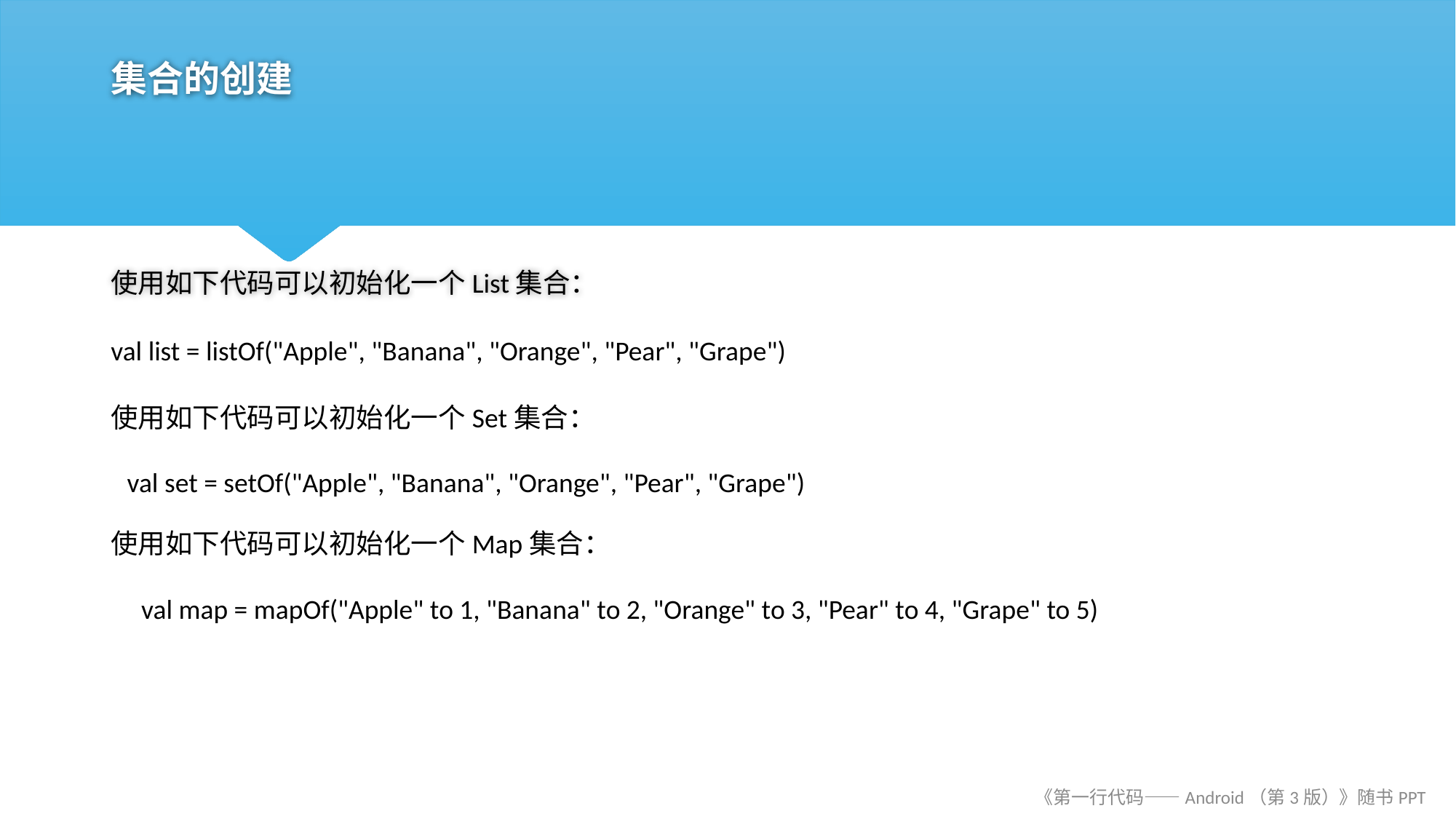

# 集合的创建
使用如下代码可以初始化一个List集合：
val list = listOf("Apple", "Banana", "Orange", "Pear", "Grape")
使用如下代码可以初始化一个Set集合：
val set = setOf("Apple", "Banana", "Orange", "Pear", "Grape")
使用如下代码可以初始化一个Map集合：
val map = mapOf("Apple" to 1, "Banana" to 2, "Orange" to 3, "Pear" to 4, "Grape" to 5)